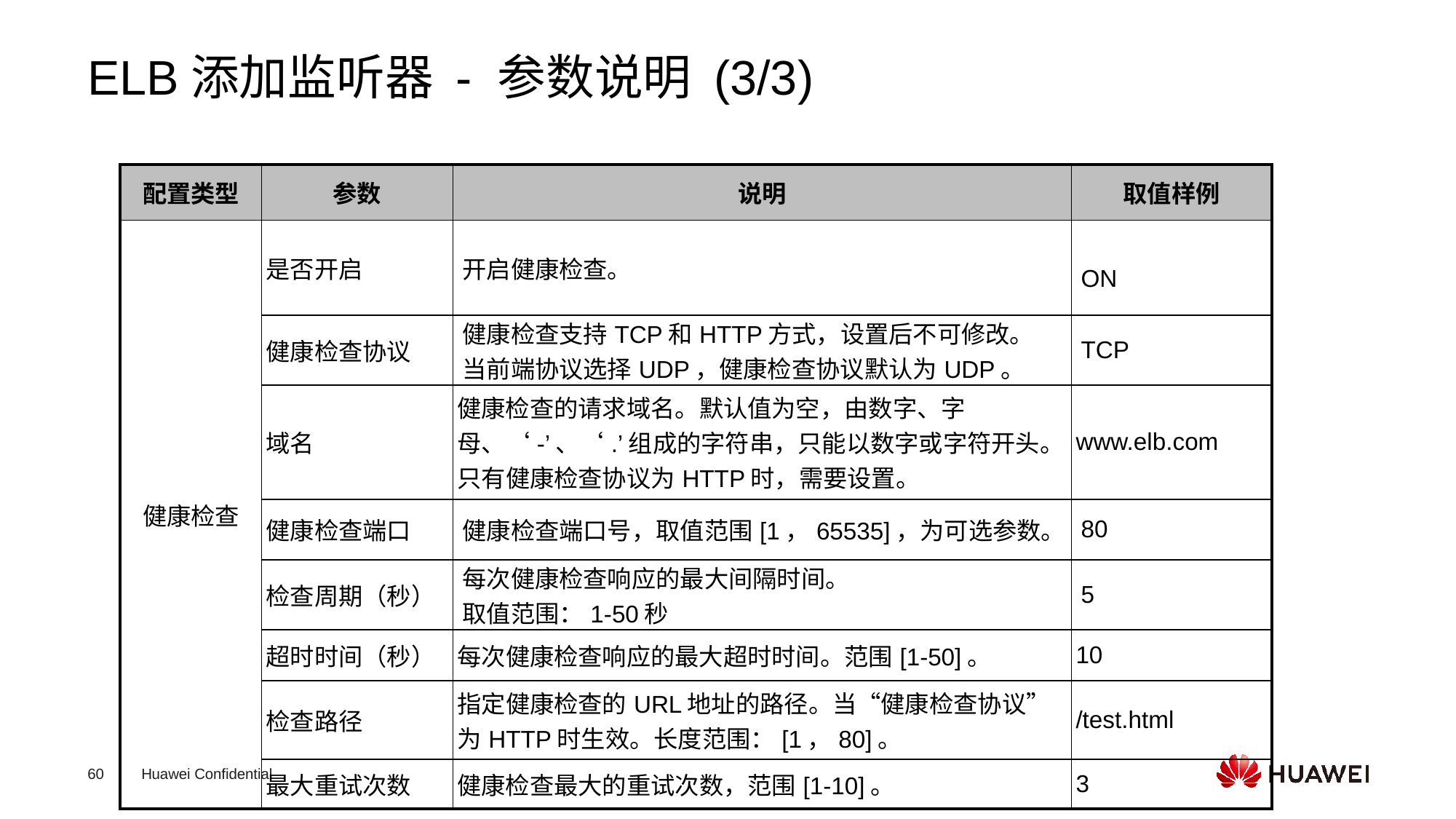

# ELB添加监听器 - 参数说明 (3/3)
| 配置类型 | 参数 | 说明 | 取值样例 |
| --- | --- | --- | --- |
| 健康检查 | 是否开启 | 开启健康检查。 | ON |
|  | 健康检查协议 | 健康检查支持TCP和HTTP方式，设置后不可修改。 当前端协议选择UDP，健康检查协议默认为UDP。 | TCP |
|  | 域名 | 健康检查的请求域名。默认值为空，由数字、字母、‘-’、‘.’组成的字符串，只能以数字或字符开头。只有健康检查协议为HTTP时，需要设置。 | www.elb.com |
|  | 健康检查端口 | 健康检查端口号，取值范围[1，65535]，为可选参数。 | 80 |
|  | 检查周期（秒） | 每次健康检查响应的最大间隔时间。 取值范围：1-50秒 | 5 |
|  | 超时时间（秒） | 每次健康检查响应的最大超时时间。范围[1-50]。 | 10 |
|  | 检查路径 | 指定健康检查的URL地址的路径。当“健康检查协议”为HTTP时生效。长度范围：[1，80]。 | /test.html |
|  | 最大重试次数 | 健康检查最大的重试次数，范围[1-10]。 | 3 |